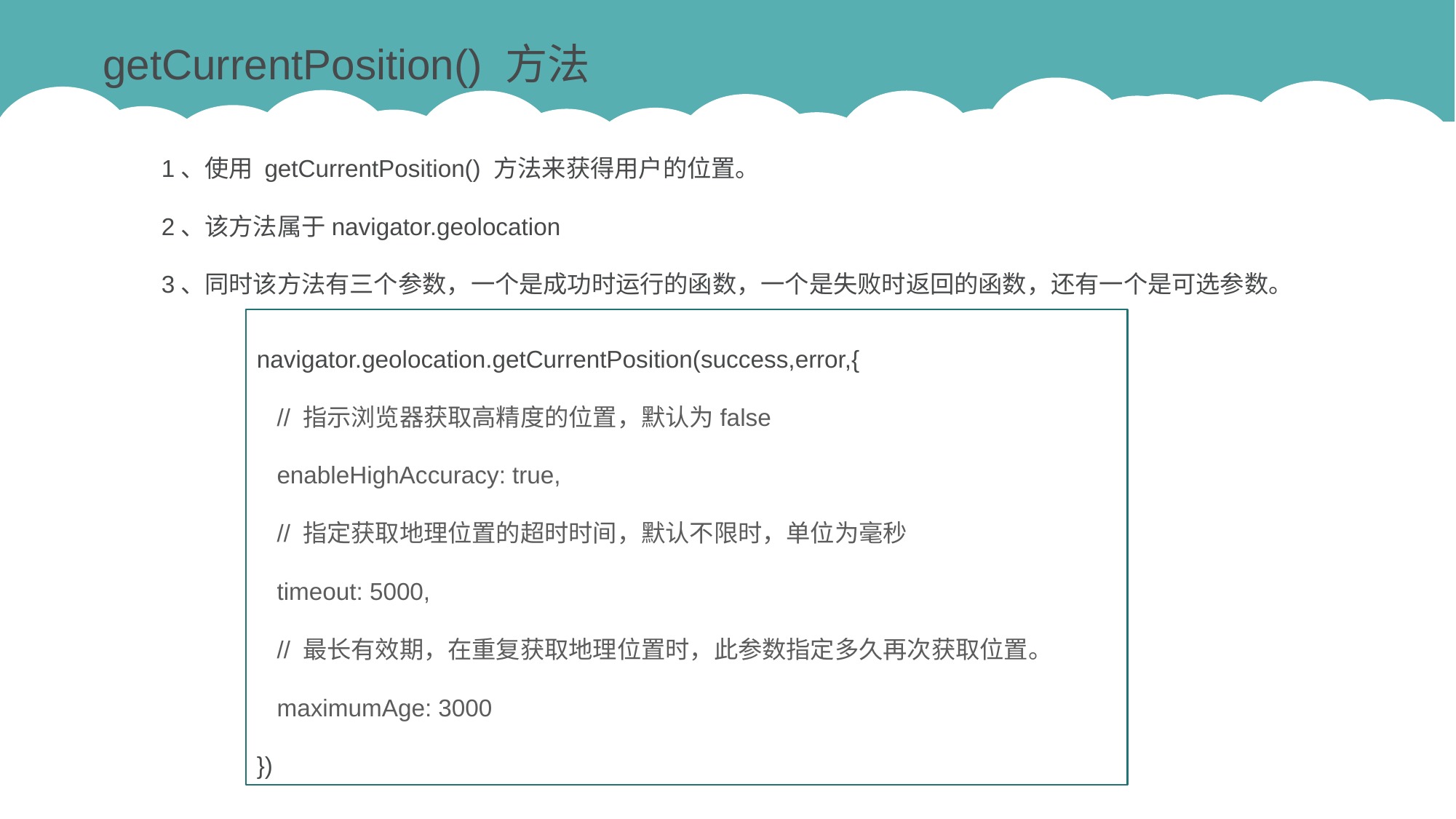

getCurrentPosition() 方法
1、使用 getCurrentPosition() 方法来获得用户的位置。
2、该方法属于navigator.geolocation
3、同时该方法有三个参数，一个是成功时运行的函数，一个是失败时返回的函数，还有一个是可选参数。

navigator.geolocation.getCurrentPosition(success,error,{
   // 指示浏览器获取高精度的位置，默认为false
   enableHighAccuracy: true,
   // 指定获取地理位置的超时时间，默认不限时，单位为毫秒
   timeout: 5000,
   // 最长有效期，在重复获取地理位置时，此参数指定多久再次获取位置。
   maximumAge: 3000
})